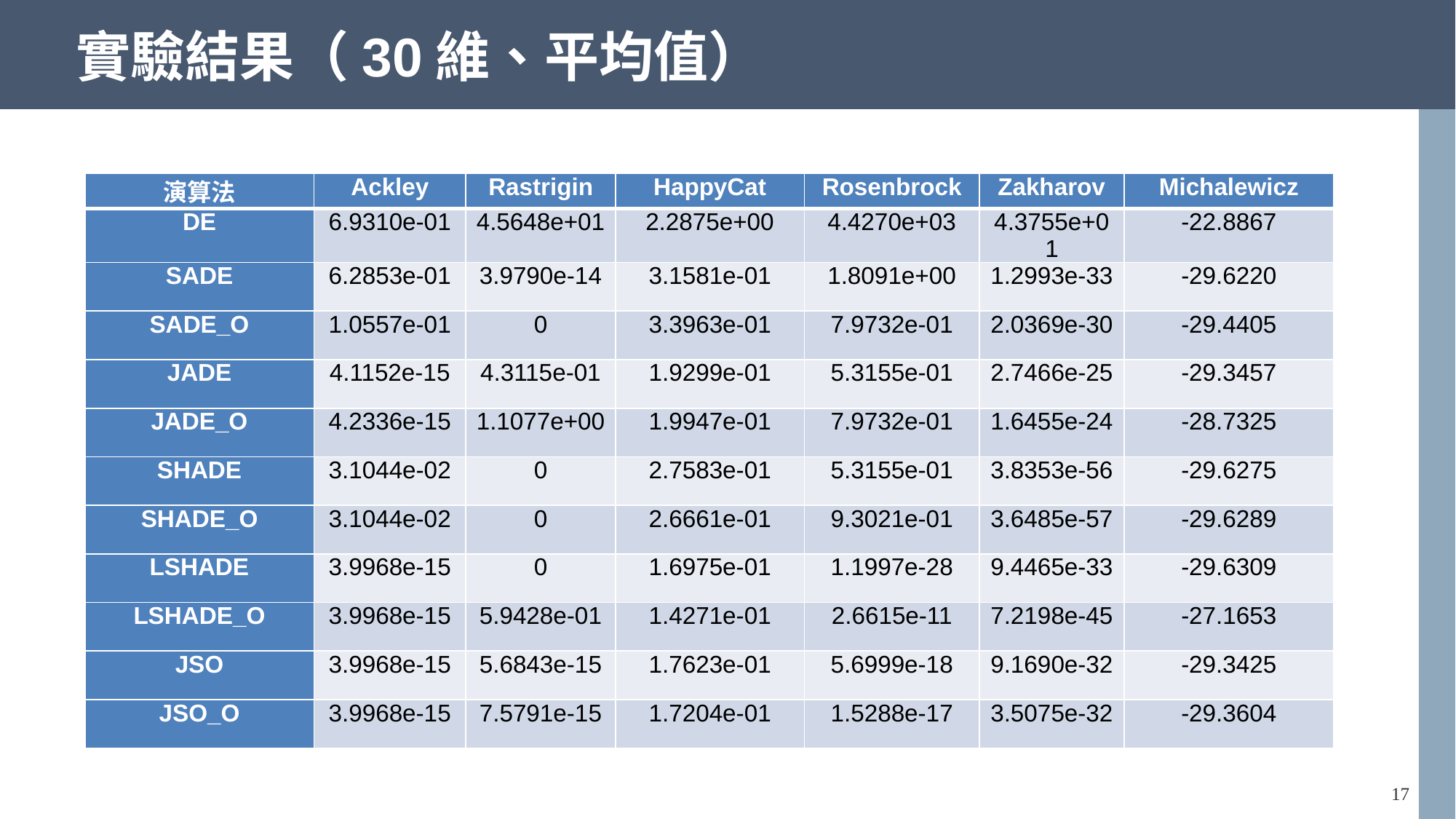

# 實驗結果（30維、平均值）
| 演算法 | Ackley | Rastrigin | HappyCat | Rosenbrock | Zakharov | Michalewicz |
| --- | --- | --- | --- | --- | --- | --- |
| DE | 6.9310e-01 | 4.5648e+01 | 2.2875e+00 | 4.4270e+03 | 4.3755e+01 | -22.8867 |
| SADE | 6.2853e-01 | 3.9790e-14 | 3.1581e-01 | 1.8091e+00 | 1.2993e-33 | -29.6220 |
| SADE\_O | 1.0557e-01 | 0 | 3.3963e-01 | 7.9732e-01 | 2.0369e-30 | -29.4405 |
| JADE | 4.1152e-15 | 4.3115e-01 | 1.9299e-01 | 5.3155e-01 | 2.7466e-25 | -29.3457 |
| JADE\_O | 4.2336e-15 | 1.1077e+00 | 1.9947e-01 | 7.9732e-01 | 1.6455e-24 | -28.7325 |
| SHADE | 3.1044e-02 | 0 | 2.7583e-01 | 5.3155e-01 | 3.8353e-56 | -29.6275 |
| SHADE\_O | 3.1044e-02 | 0 | 2.6661e-01 | 9.3021e-01 | 3.6485e-57 | -29.6289 |
| LSHADE | 3.9968e-15 | 0 | 1.6975e-01 | 1.1997e-28 | 9.4465e-33 | -29.6309 |
| LSHADE\_O | 3.9968e-15 | 5.9428e-01 | 1.4271e-01 | 2.6615e-11 | 7.2198e-45 | -27.1653 |
| JSO | 3.9968e-15 | 5.6843e-15 | 1.7623e-01 | 5.6999e-18 | 9.1690e-32 | -29.3425 |
| JSO\_O | 3.9968e-15 | 7.5791e-15 | 1.7204e-01 | 1.5288e-17 | 3.5075e-32 | -29.3604 |
17